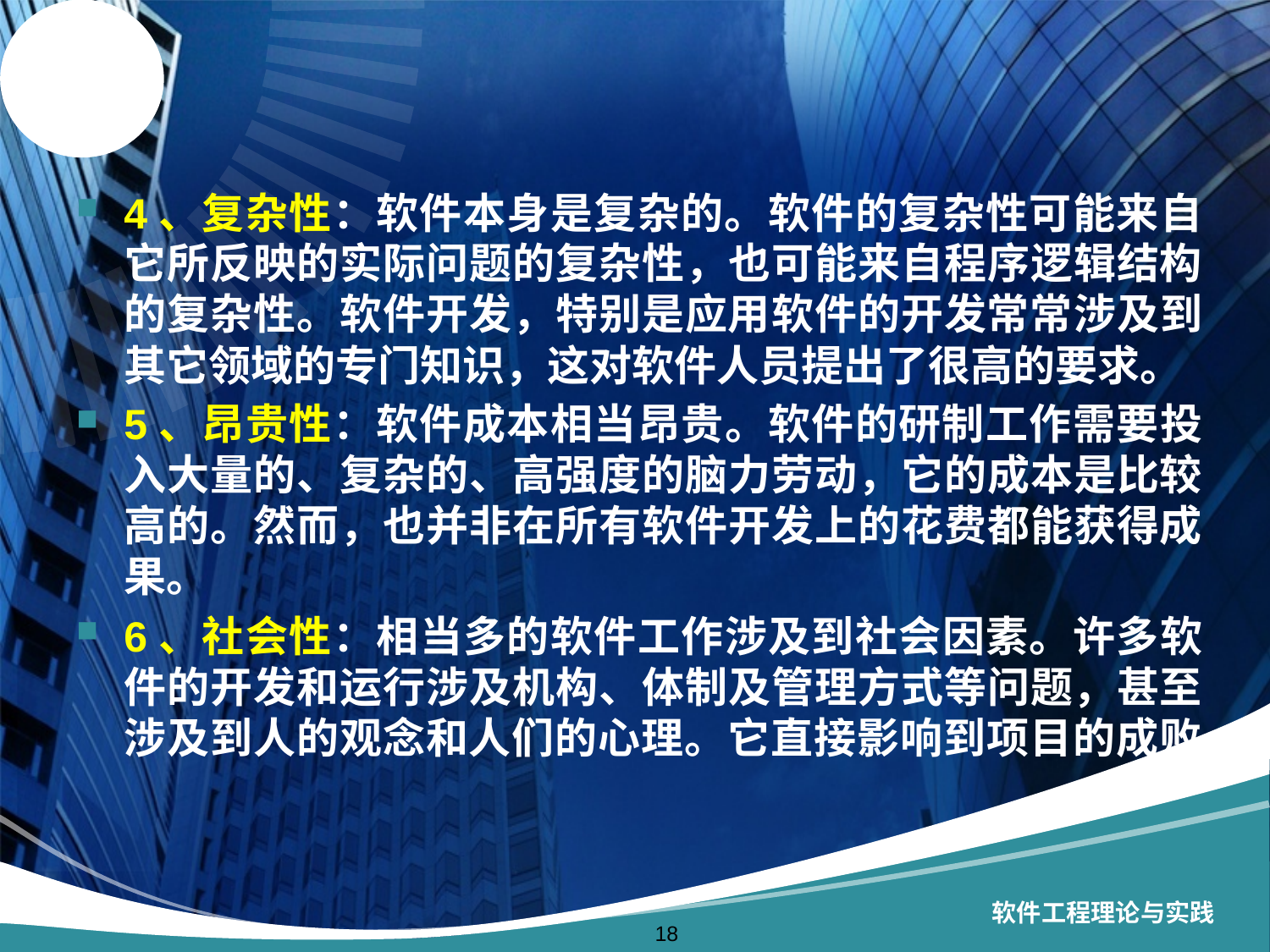

#
4、复杂性：软件本身是复杂的。软件的复杂性可能来自它所反映的实际问题的复杂性，也可能来自程序逻辑结构的复杂性。软件开发，特别是应用软件的开发常常涉及到其它领域的专门知识，这对软件人员提出了很高的要求。
5、昂贵性：软件成本相当昂贵。软件的研制工作需要投入大量的、复杂的、高强度的脑力劳动，它的成本是比较高的。然而，也并非在所有软件开发上的花费都能获得成果。
6、社会性：相当多的软件工作涉及到社会因素。许多软件的开发和运行涉及机构、体制及管理方式等问题，甚至涉及到人的观念和人们的心理。它直接影响到项目的成败。

软件工程理论与实践
18